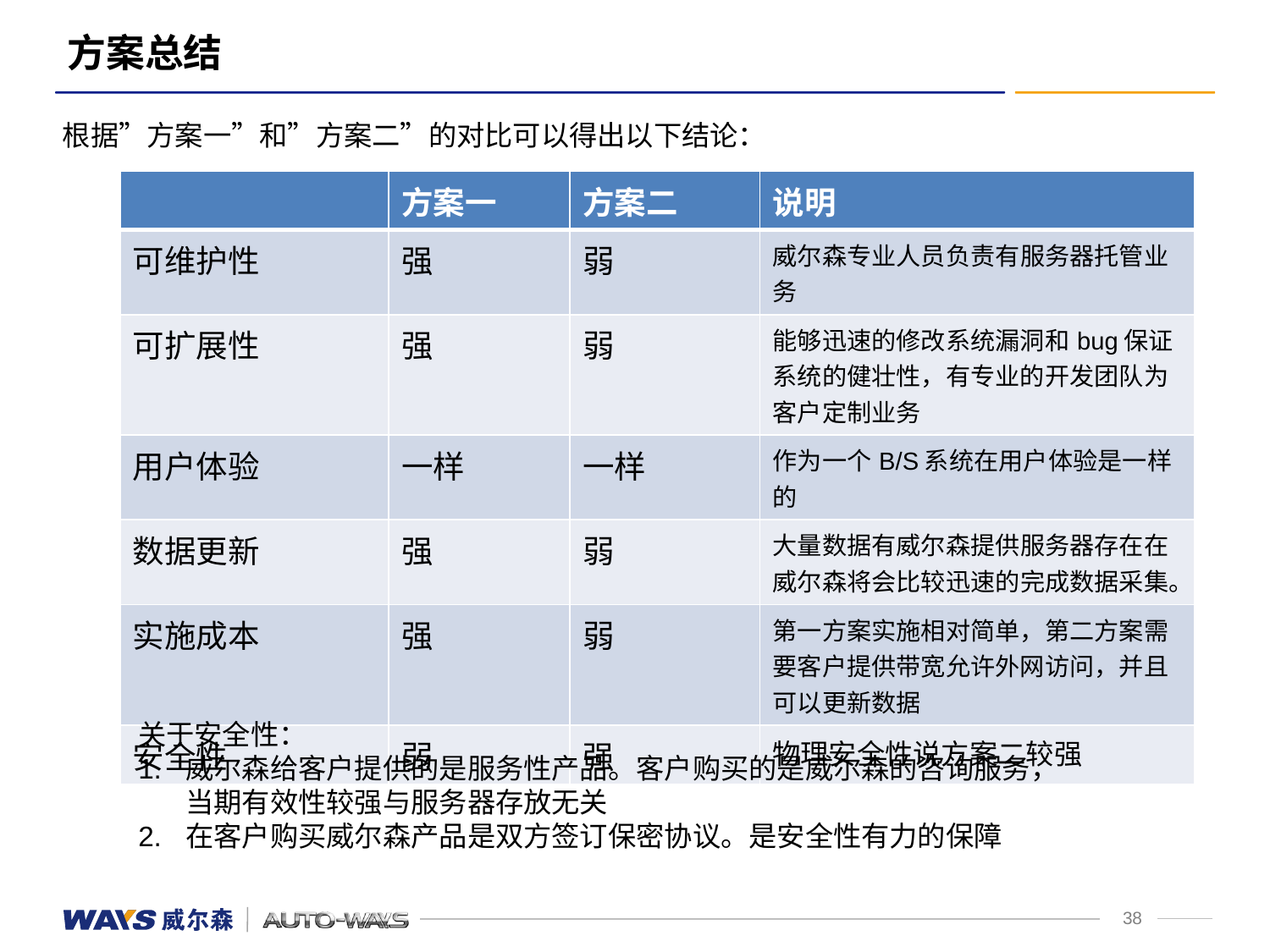

# 方案总结
根据”方案一”和”方案二”的对比可以得出以下结论：

|  | 方案一 | 方案二 | 说明 |
| --- | --- | --- | --- |
| 可维护性 | 强 | 弱 | 威尔森专业人员负责有服务器托管业务 |
| 可扩展性 | 强 | 弱 | 能够迅速的修改系统漏洞和bug保证系统的健壮性，有专业的开发团队为客户定制业务 |
| 用户体验 | 一样 | 一样 | 作为一个B/S系统在用户体验是一样的 |
| 数据更新 | 强 | 弱 | 大量数据有威尔森提供服务器存在在威尔森将会比较迅速的完成数据采集。 |
| 实施成本 | 强 | 弱 | 第一方案实施相对简单，第二方案需要客户提供带宽允许外网访问，并且可以更新数据 |
| 安全性 | 弱 | 强 | 物理安全性说方案二较强 |
关于安全性：
威尔森给客户提供的是服务性产品。客户购买的是威尔森的咨询服务，
当期有效性较强与服务器存放无关
在客户购买威尔森产品是双方签订保密协议。是安全性有力的保障